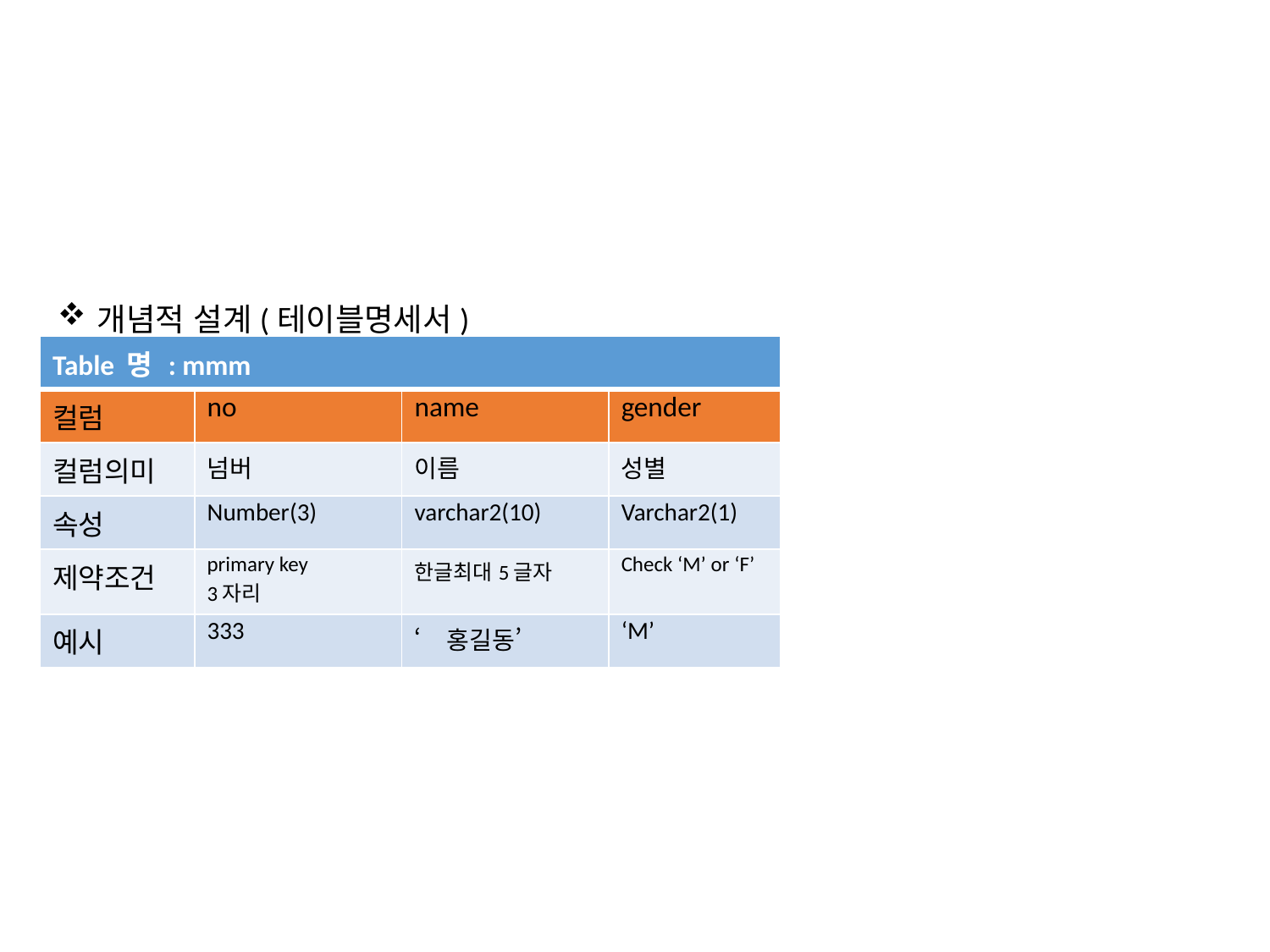

개념적 설계(테이블명세서)
| Table 명 : mmm |  |  |  |
| --- | --- | --- | --- |
| 컬럼 | no | name | gender |
| 컬럼의미 | 넘버 | 이름 | 성별 |
| 속성 | Number(3) | varchar2(10) | Varchar2(1) |
| 제약조건 | primary key 3자리 | 한글최대5글자 | Check ‘M’ or ‘F’ |
| 예시 | 333 | ‘홍길동’ | ‘M’ |